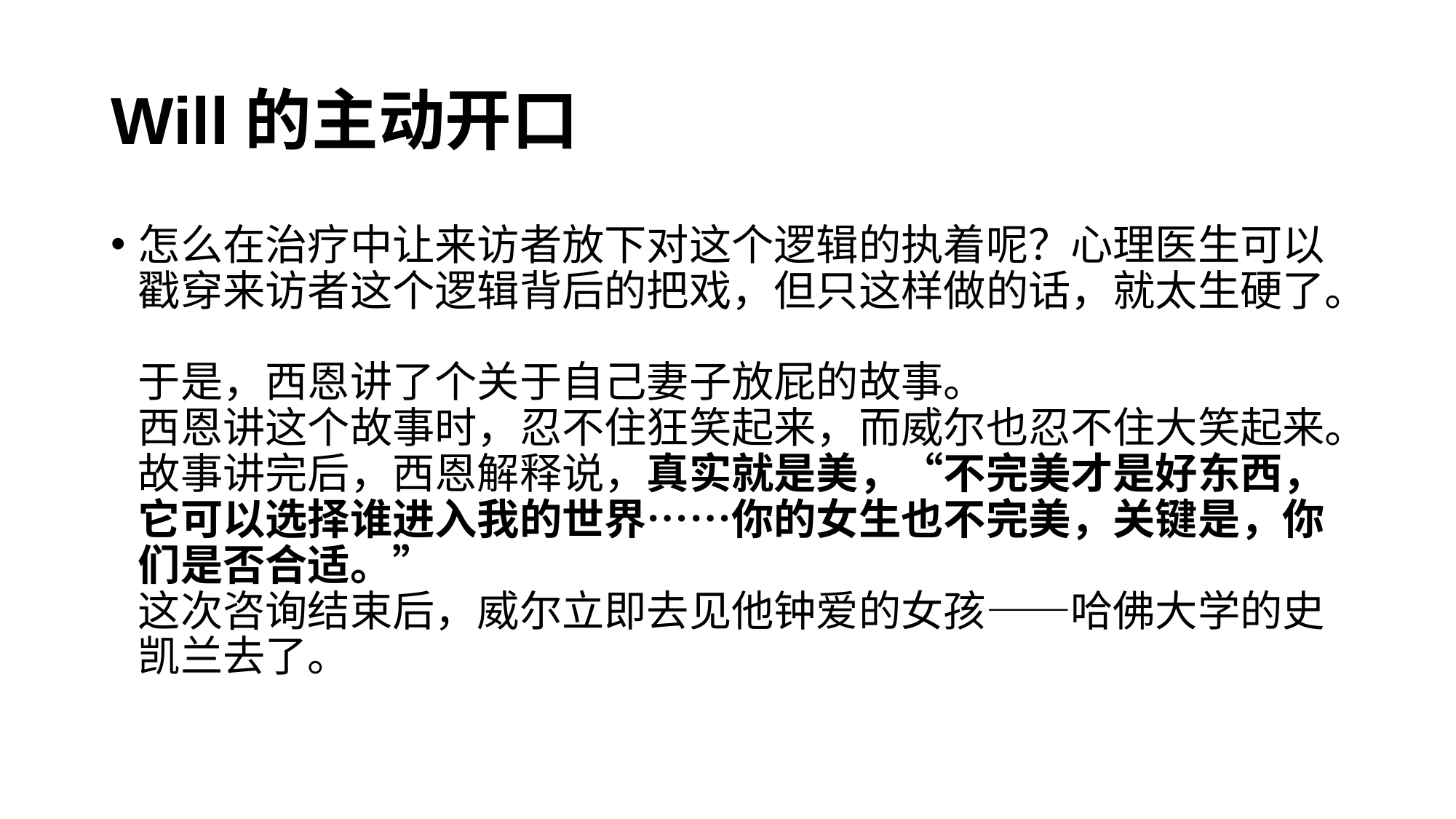

# Will的主动开口
怎么在治疗中让来访者放下对这个逻辑的执着呢？心理医生可以戳穿来访者这个逻辑背后的把戏，但只这样做的话，就太生硬了。
于是，西恩讲了个关于自己妻子放屁的故事。
西恩讲这个故事时，忍不住狂笑起来，而威尔也忍不住大笑起来。故事讲完后，西恩解释说，真实就是美，“不完美才是好东西，它可以选择谁进入我的世界……你的女生也不完美，关键是，你们是否合适。”
这次咨询结束后，威尔立即去见他钟爱的女孩——哈佛大学的史凯兰去了。